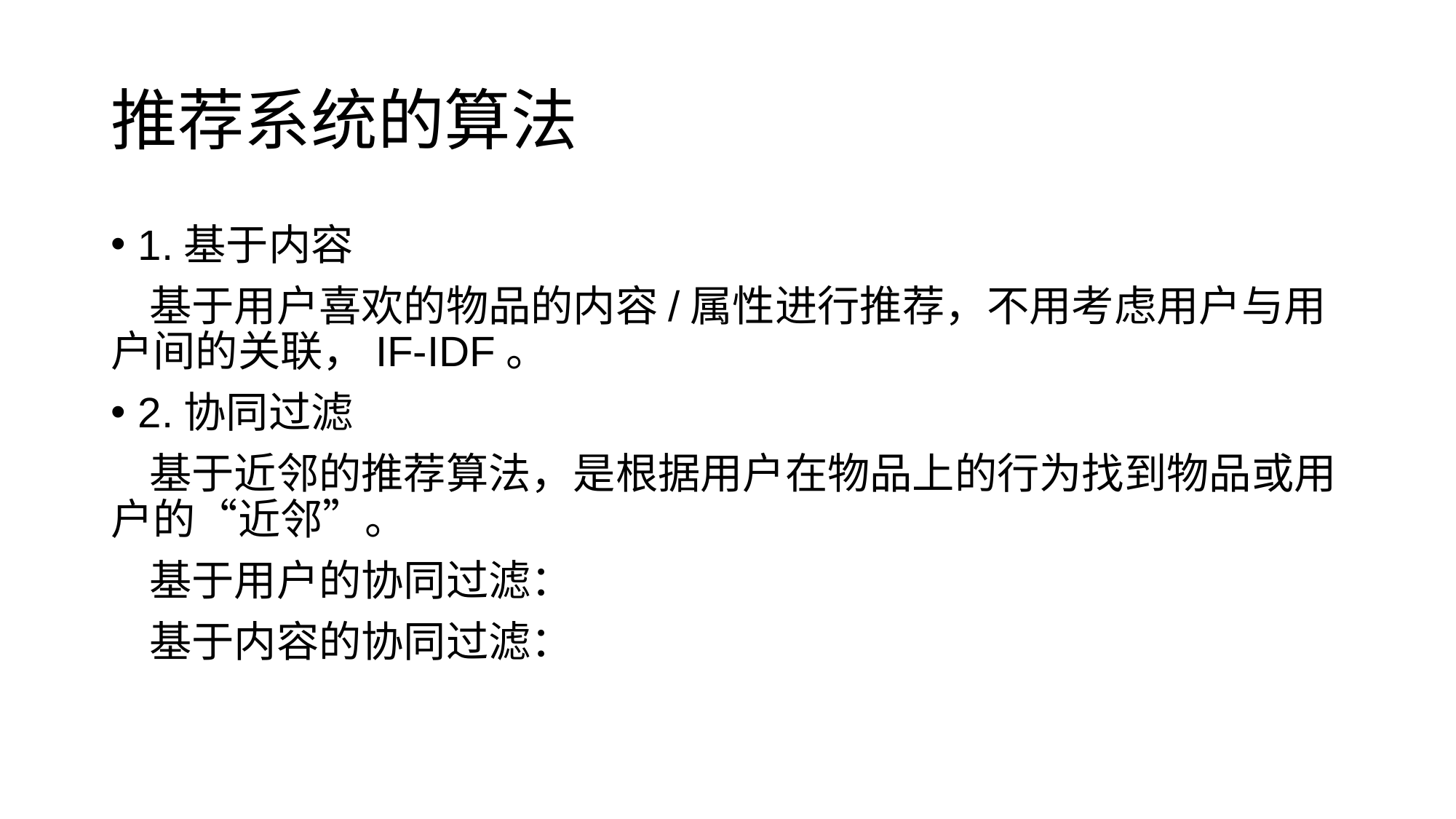

# 推荐系统的算法
1.基于内容
   基于用户喜欢的物品的内容/属性进行推荐，不用考虑用户与用户间的关联，IF-IDF。
2.协同过滤
   基于近邻的推荐算法，是根据用户在物品上的行为找到物品或用户的“近邻”。
   基于用户的协同过滤：
   基于内容的协同过滤：